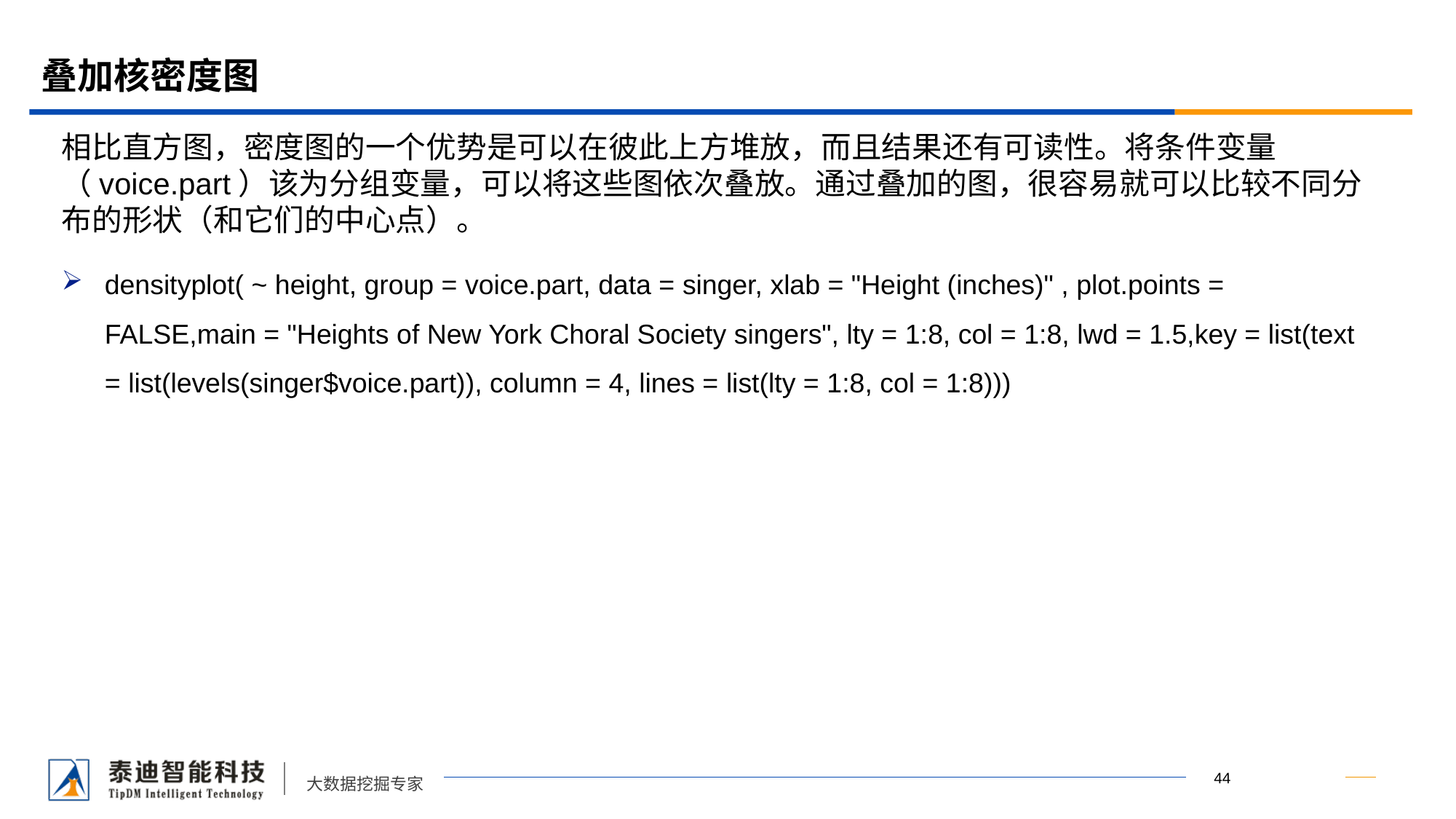

# 叠加核密度图

相比直方图，密度图的一个优势是可以在彼此上方堆放，而且结果还有可读性。将条件变量（voice.part）该为分组变量，可以将这些图依次叠放。通过叠加的图，很容易就可以比较不同分布的形状（和它们的中心点）。
densityplot( ~ height, group = voice.part, data = singer, xlab = "Height (inches)" , plot.points = FALSE,main = "Heights of New York Choral Society singers", lty = 1:8, col = 1:8, lwd = 1.5,key = list(text = list(levels(singer$voice.part)), column = 4, lines = list(lty = 1:8, col = 1:8)))